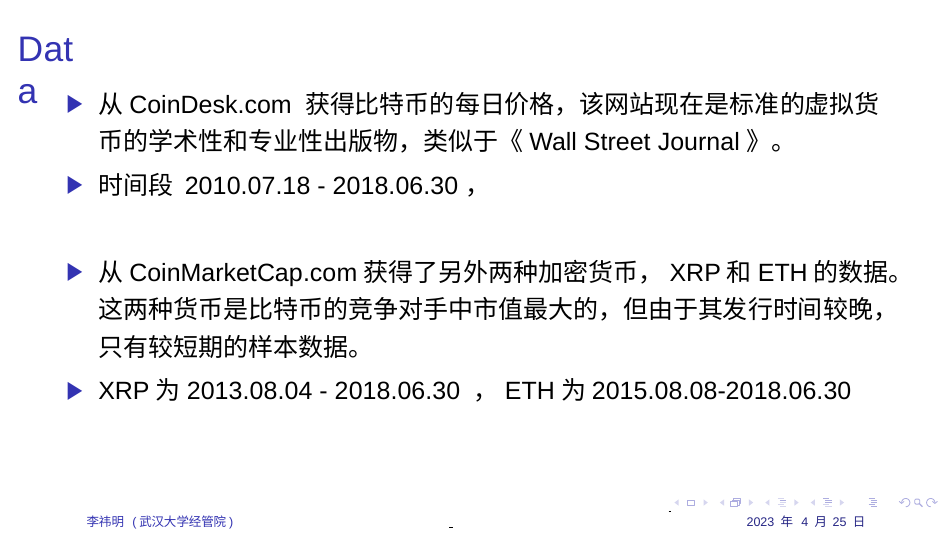

# Data
从CoinDesk.com 获得比特币的每日价格，该网站现在是标准的虚拟货币的学术性和专业性出版物，类似于《Wall Street Journal》。
时间段 2010.07.18 - 2018.06.30，

从CoinMarketCap.com获得了另外两种加密货币，XRP和ETH的数据。这两种货币是比特币的竞争对手中市值最大的，但由于其发行时间较晚，只有较短期的样本数据。
XRP为2013.08.04 - 2018.06.30 ，ETH为2015.08.08-2018.06.30

2023 年  4 月 25 日	26 / 63
李祎明  (武汉大学经管院)